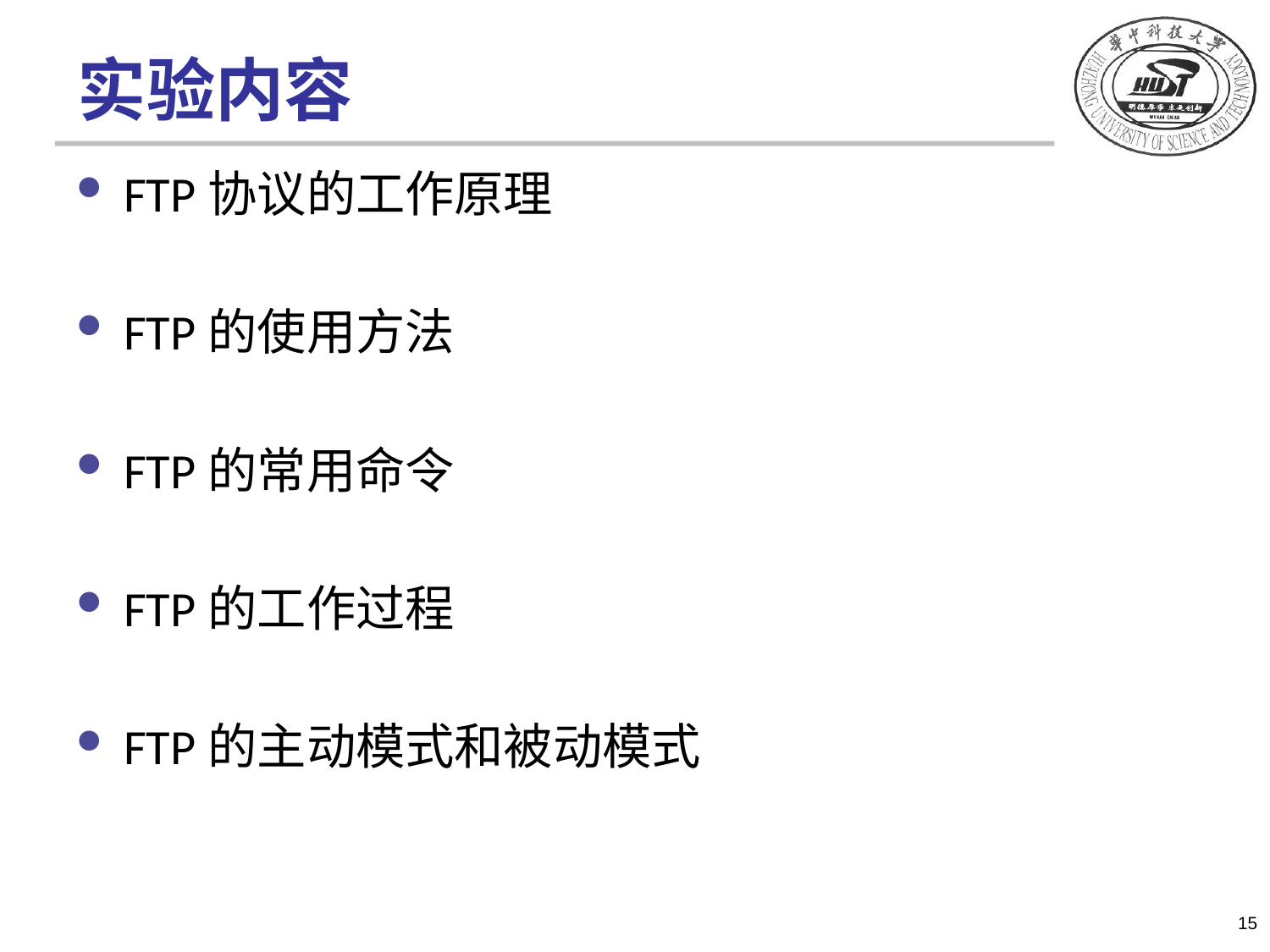

# 实验内容
FTP协议的工作原理

FTP的使用方法

FTP的常用命令

FTP的工作过程

FTP的主动模式和被动模式
15